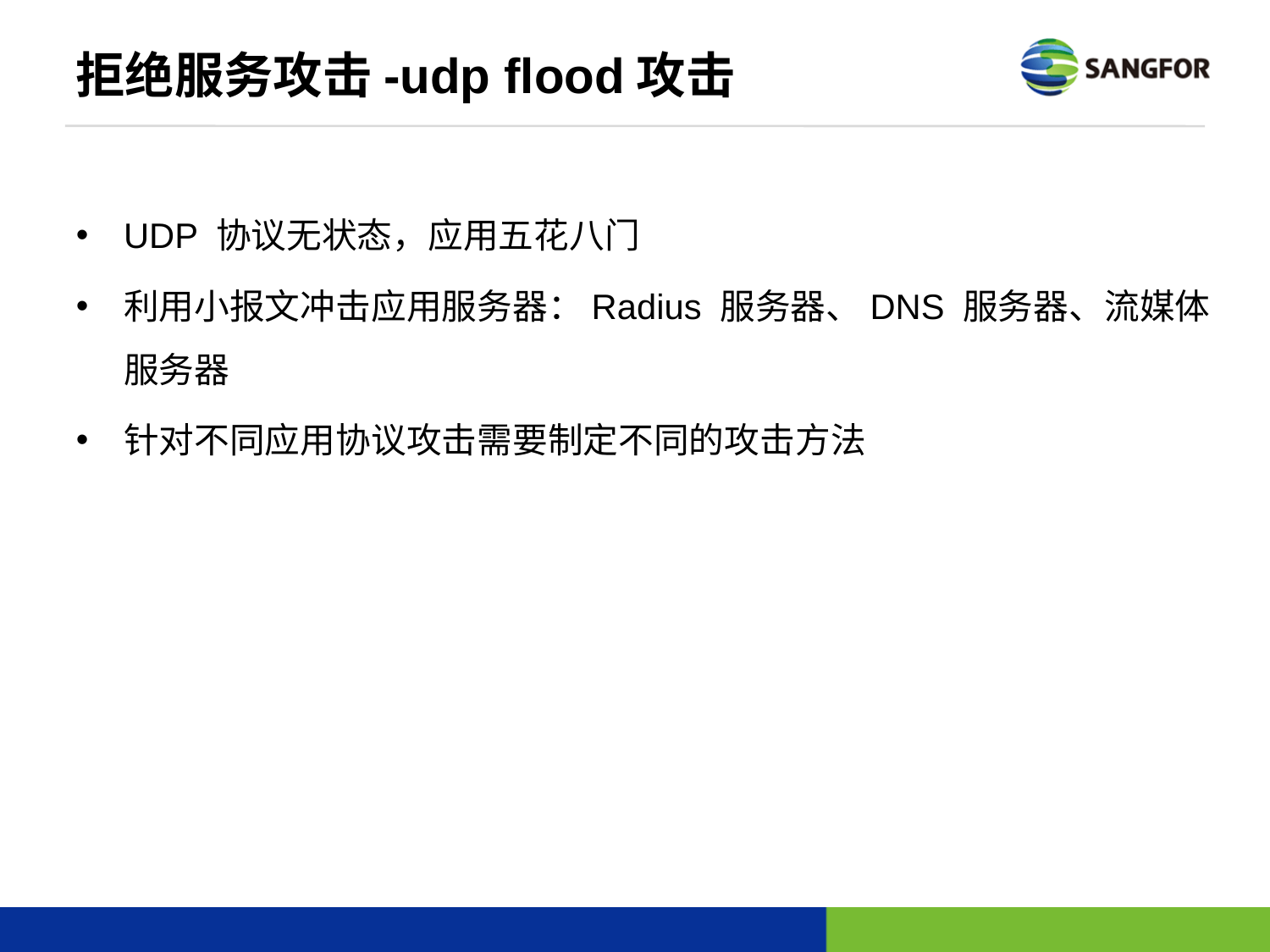

# 拒绝服务攻击-udp flood攻击
UDP 协议无状态，应用五花八门
利用小报文冲击应用服务器：Radius 服务器、DNS 服务器、流媒体服务器
针对不同应用协议攻击需要制定不同的攻击方法